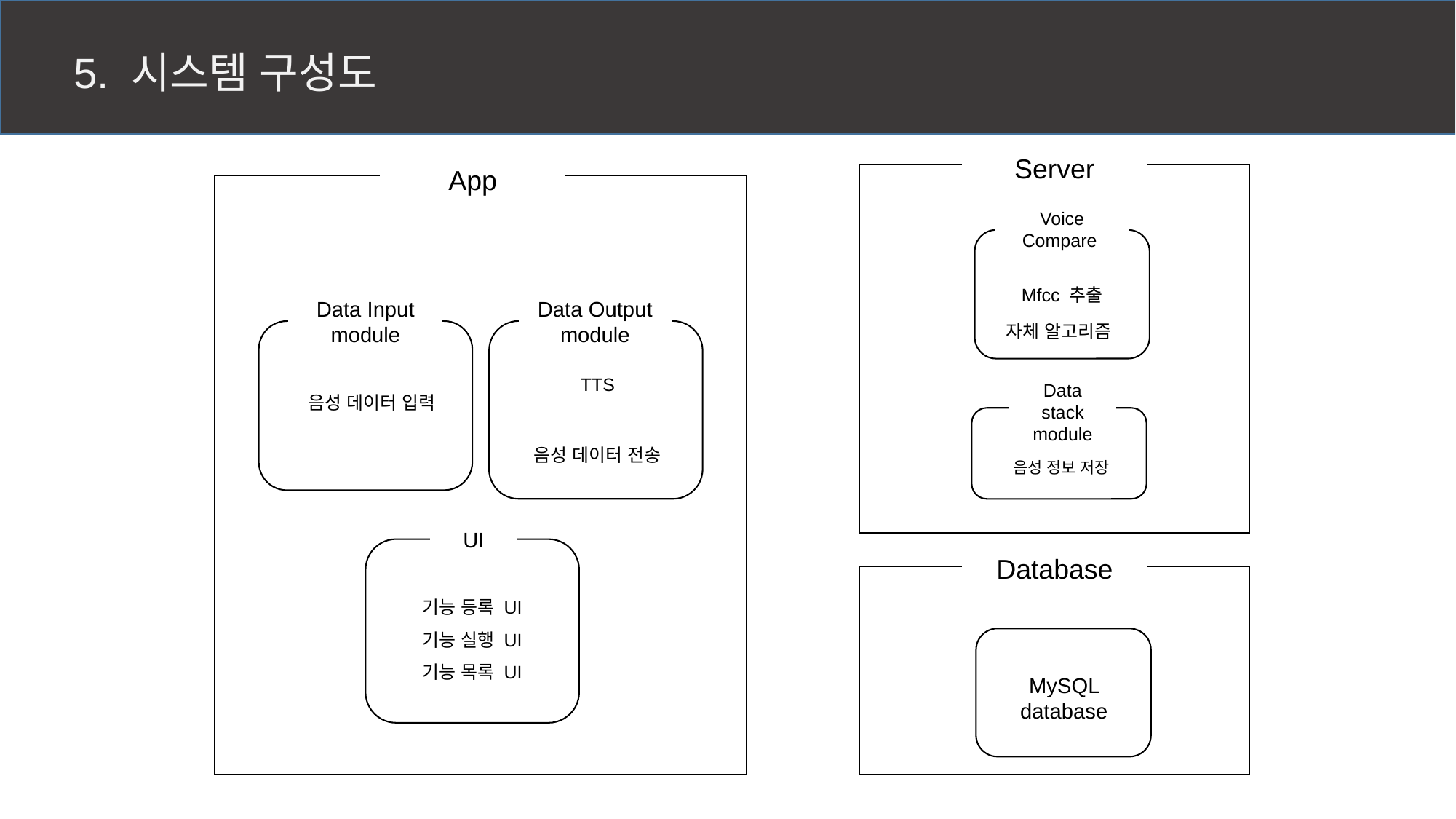

# 5. 시스템 구성도
Server

Voice Compare
Mfcc 추출
자체 알고리즘
Data stack module

음성 정보 저장

App

Data Input module

음성 데이터 입력
UI

기능 목록 UI
Data Output module

TTS
음성 데이터 전송
기능 등록 UI
기능 실행 UI
Database

자체 알고리즘

MySQL database